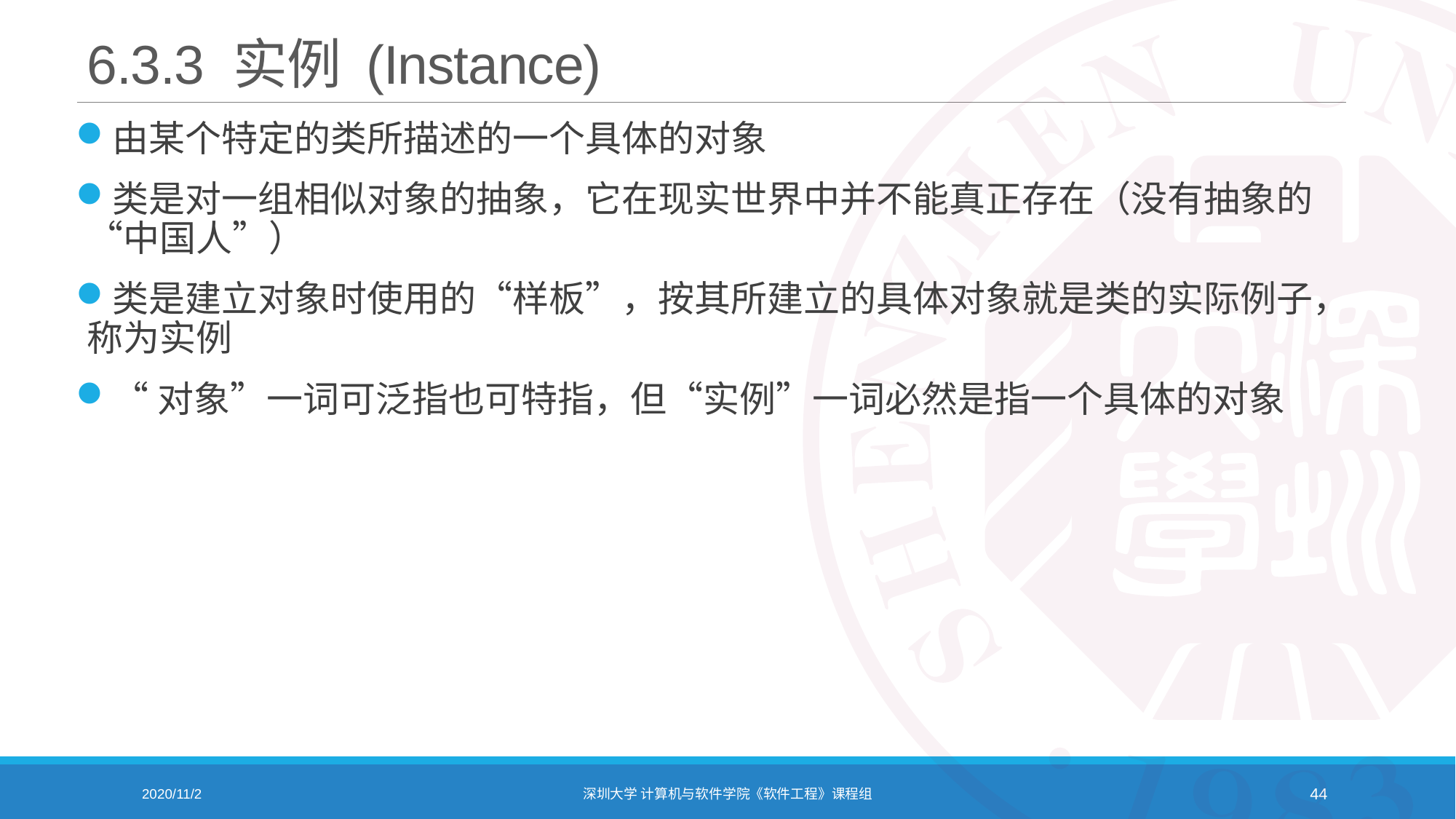

# 6.3.3 实例 (Instance)
由某个特定的类所描述的一个具体的对象
类是对一组相似对象的抽象，它在现实世界中并不能真正存在（没有抽象的“中国人”）
类是建立对象时使用的“样板”，按其所建立的具体对象就是类的实际例子，称为实例
“对象”一词可泛指也可特指，但“实例”一词必然是指一个具体的对象

2020/11/2
深圳大学 计算机与软件学院《软件工程》课程组
44